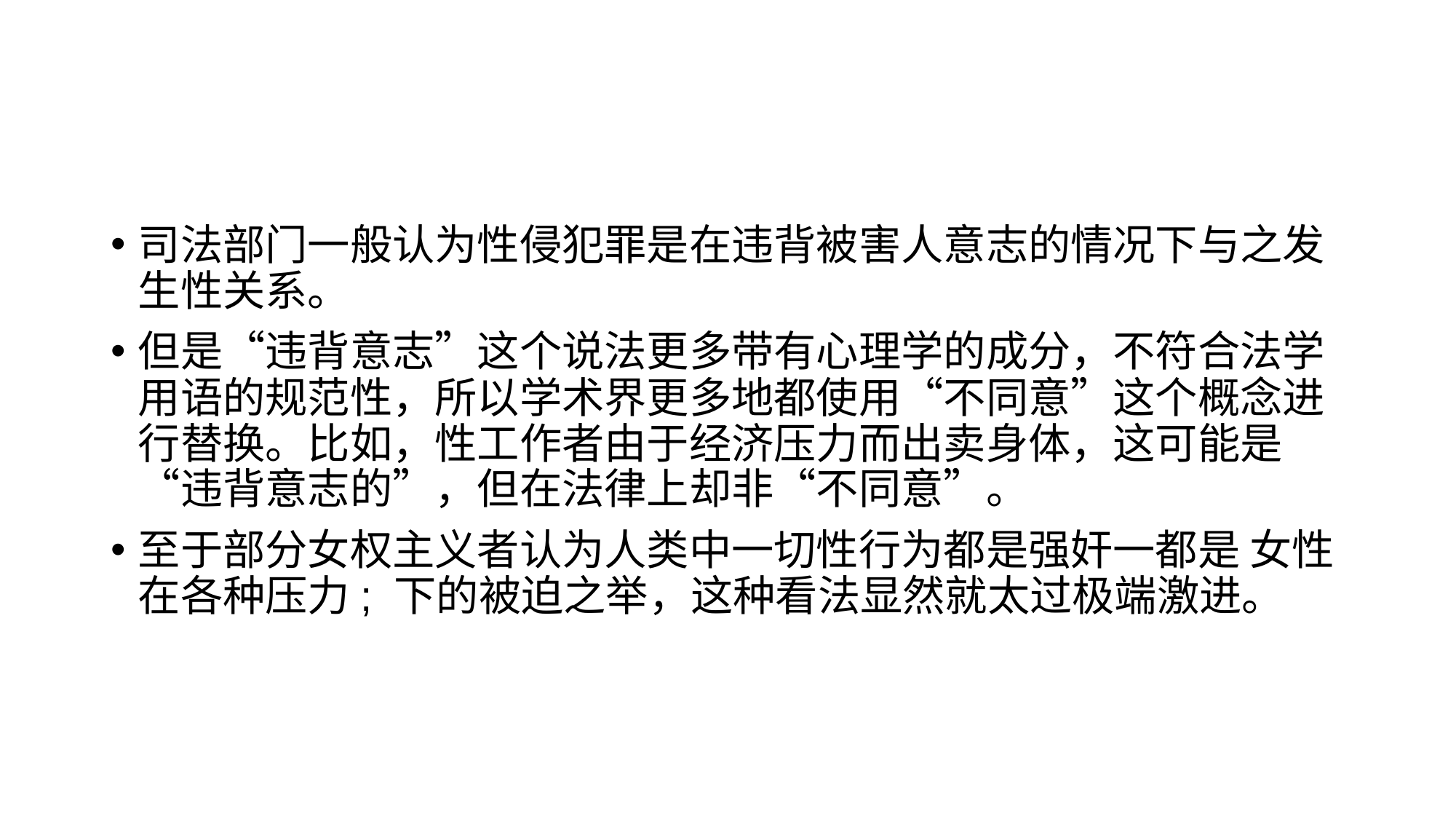

#
司法部门一般认为性侵犯罪是在违背被害人意志的情况下与之发生性关系。
但是“违背意志”这个说法更多带有心理学的成分，不符合法学用语的规范性，所以学术界更多地都使用“不同意”这个概念进行替换。比如，性工作者由于经济压力而出卖身体，这可能是“违背意志的”，但在法律上却非“不同意”。
至于部分女权主义者认为人类中一切性行为都是强奸一都是 女性在各种压力; 下的被迫之举，这种看法显然就太过极端激进。